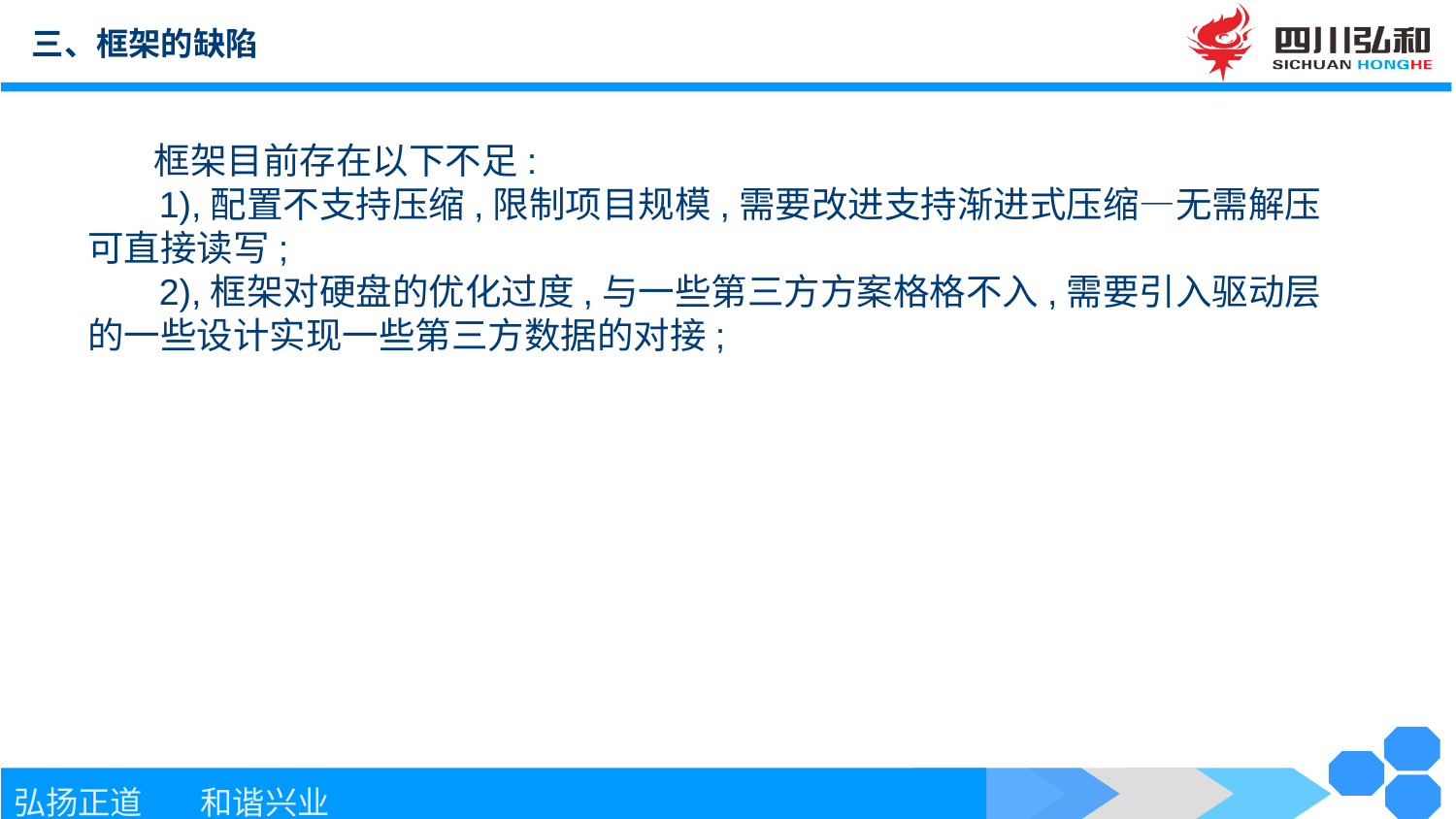

三、框架的缺陷

       框架目前存在以下不足:
       1),配置不支持压缩,限制项目规模,需要改进支持渐进式压缩—无需解压可直接读写;
       2),框架对硬盘的优化过度,与一些第三方方案格格不入,需要引入驱动层的一些设计实现一些第三方数据的对接;

Suitable for all category, Lorem Ipsum is not simply random text.